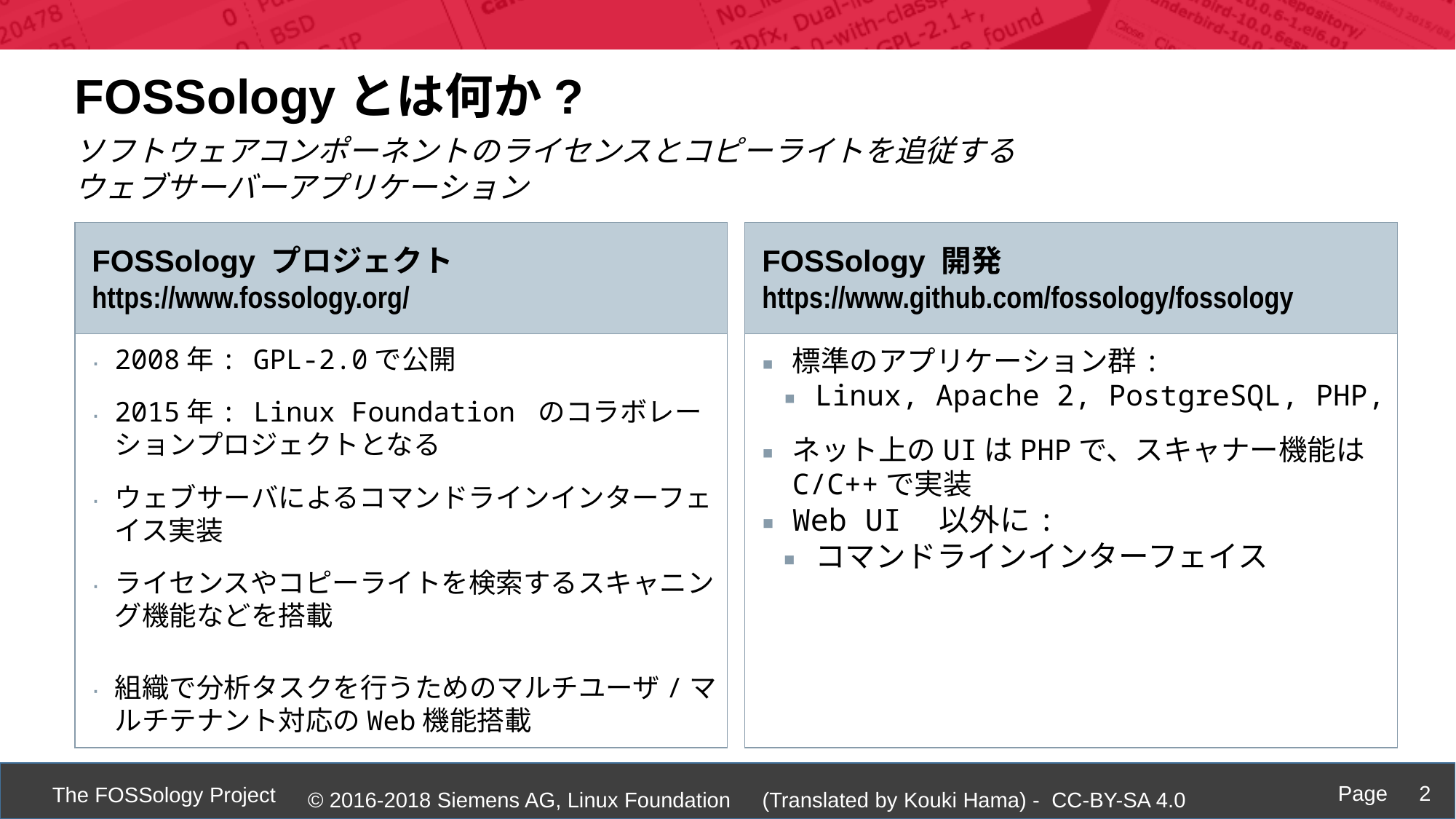

FOSSologyとは何か?
ソフトウェアコンポーネントのライセンスとコピーライトを追従する
ウェブサーバーアプリケーション

FOSSology プロジェクト
https://www.fossology.org/
FOSSology 開発
https://www.github.com/fossology/fossology
2008年: GPL-2.0で公開
2015年: Linux Foundation のコラボレーションプロジェクトとなる
ウェブサーバによるコマンドラインインターフェイス実装
ライセンスやコピーライトを検索するスキャニング機能などを搭載
組織で分析タスクを行うためのマルチユーザ/マルチテナント対応のWeb機能搭載

標準のアプリケーション群:
Linux, Apache 2, PostgreSQL, PHP,
ネット上のUIはPHPで、スキャナー機能はC/C++で実装
Web UI　以外に:
コマンドラインインターフェイス